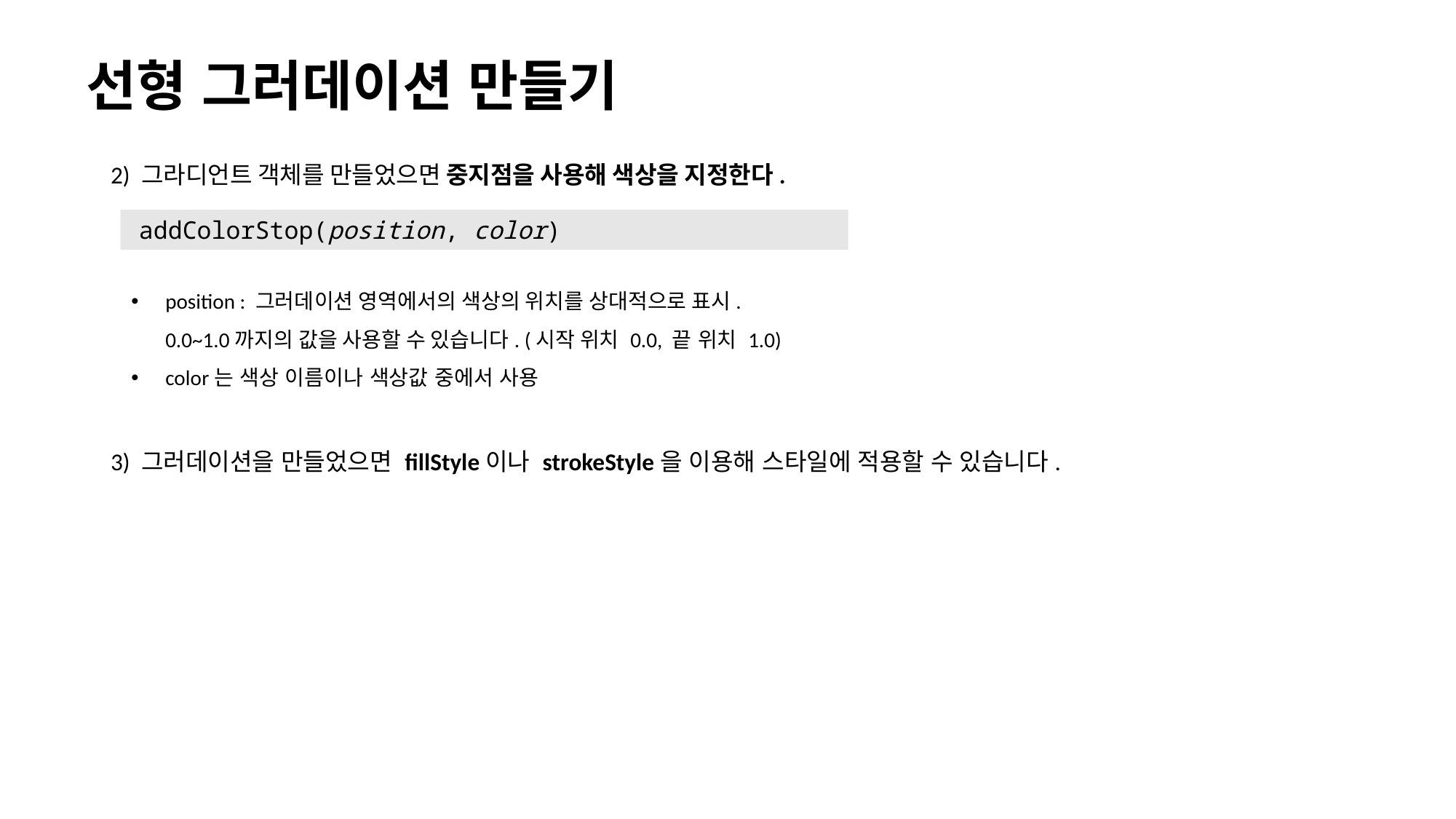

# 선형 그러데이션 만들기
2) 그라디언트 객체를 만들었으면 중지점을 사용해 색상을 지정한다.
addColorStop(position, color)
position : 그러데이션 영역에서의 색상의 위치를 상대적으로 표시.
0.0~1.0까지의 값을 사용할 수 있습니다. (시작 위치 0.0, 끝 위치 1.0)
color는 색상 이름이나 색상값 중에서 사용
3) 그러데이션을 만들었으면 fillStyle이나 strokeStyle을 이용해 스타일에 적용할 수 있습니다.